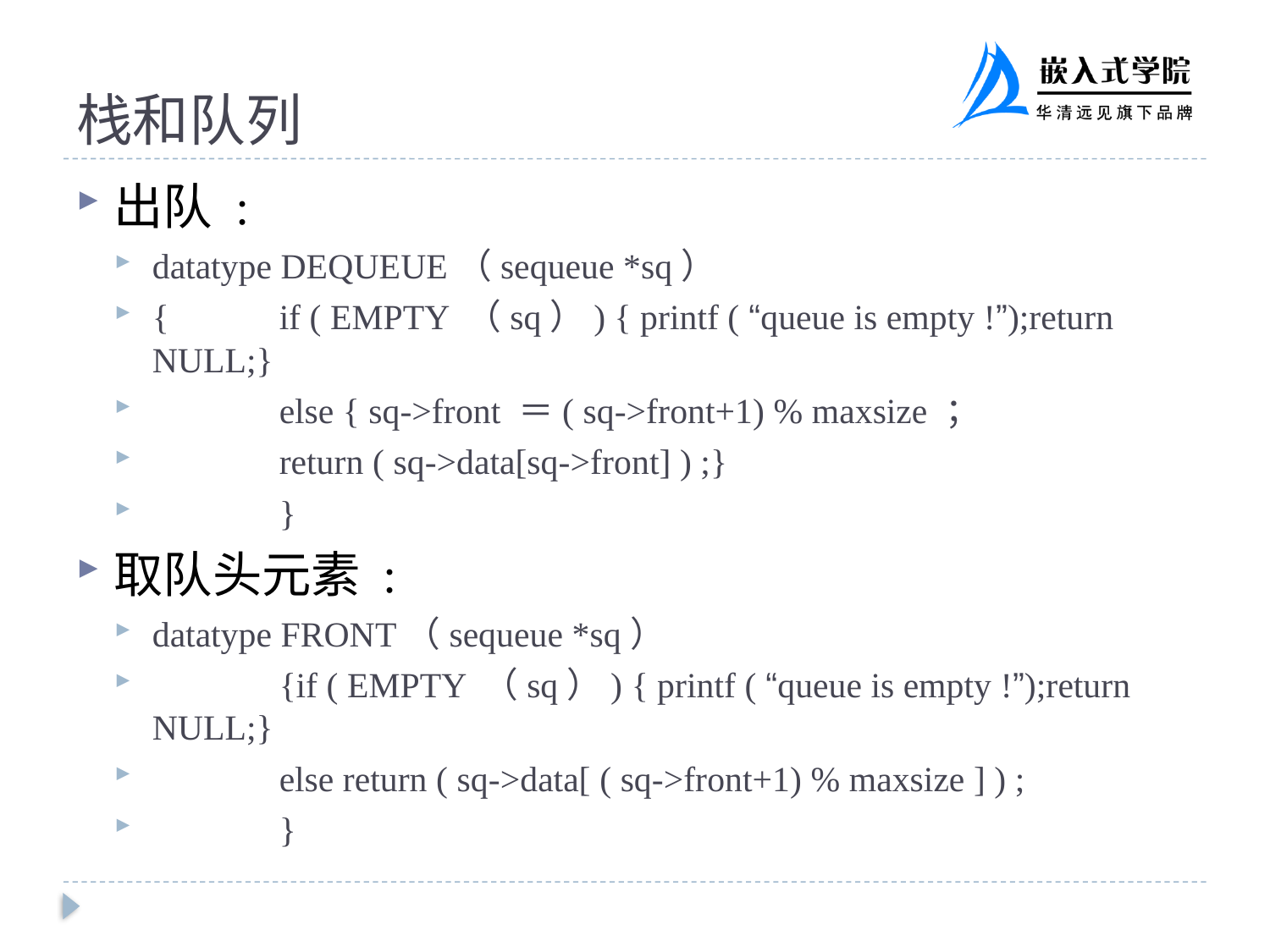

# 栈和队列
出队 :
datatype DEQUEUE（sequeue *sq）
{	if ( EMPTY （sq）) { printf ( “queue is empty !”);return NULL;}
	else { sq->front ＝( sq->front+1) % maxsize ；
	return ( sq->data[sq->front] ) ;}
	}
取队头元素 :
datatype FRONT（sequeue *sq）
	{if ( EMPTY （sq）) { printf ( “queue is empty !”);return NULL;}
	else return ( sq->data[ ( sq->front+1) % maxsize ] ) ;
	}

106